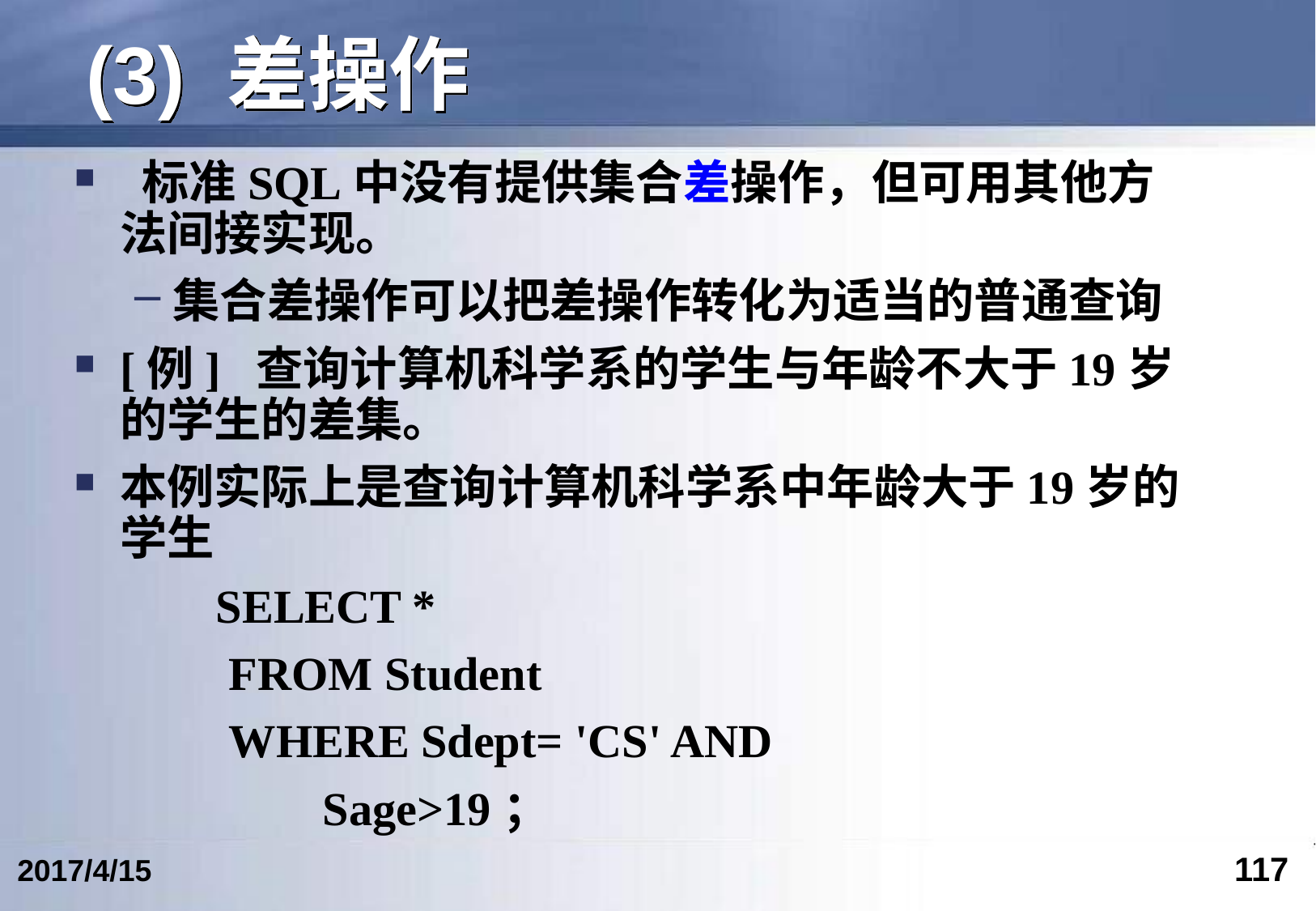

# (3) 差操作
 标准SQL中没有提供集合差操作，但可用其他方法间接实现。
集合差操作可以把差操作转化为适当的普通查询
[例]  查询计算机科学系的学生与年龄不大于19岁的学生的差集。
本例实际上是查询计算机科学系中年龄大于19岁的学生
        SELECT *
        FROM Student
        WHERE Sdept= 'CS' AND
                Sage>19；
117
2017/4/15